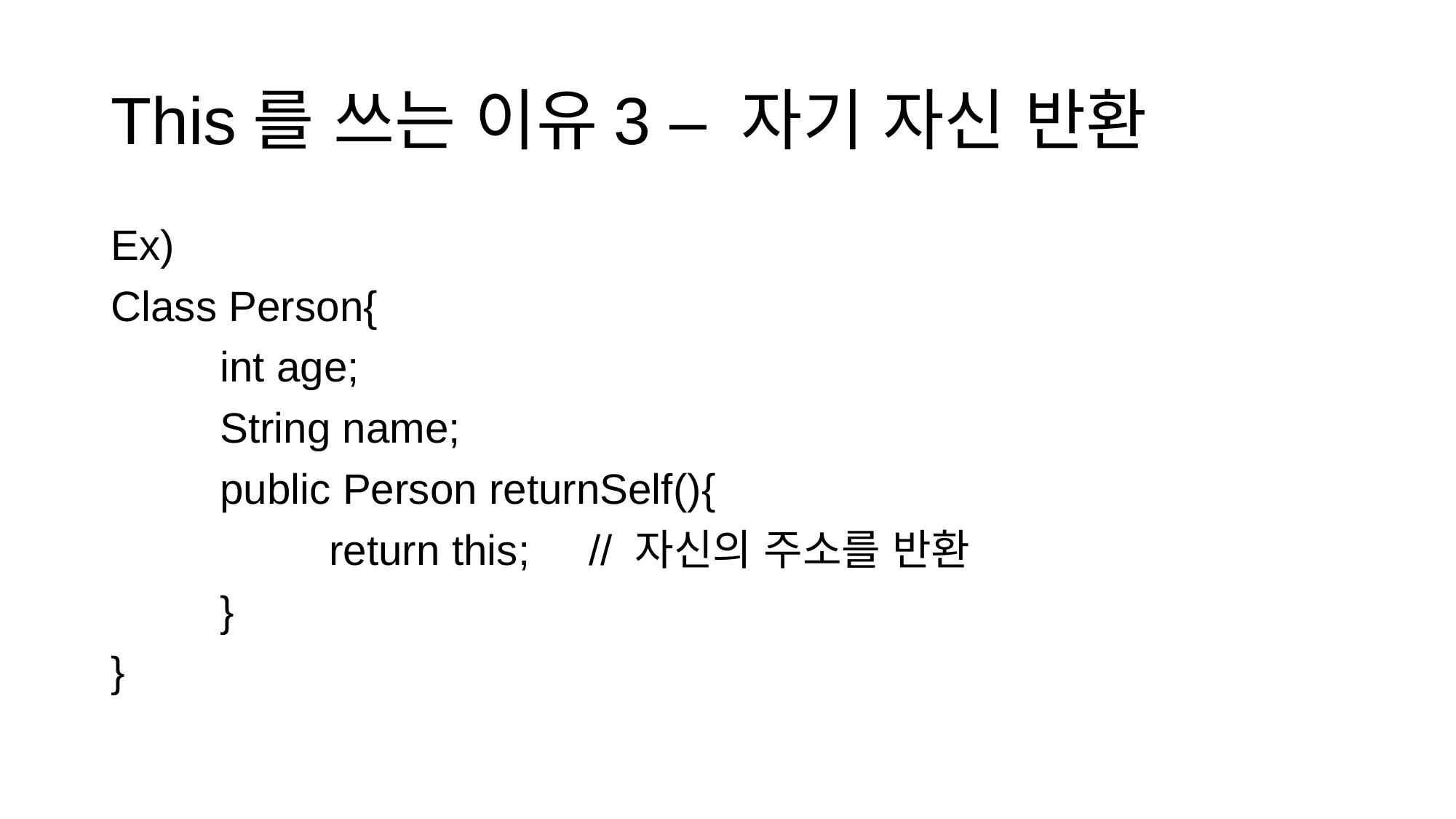

# This를 쓰는 이유3 – 자기 자신 반환
Ex)
Class Person{
	int age;
	String name;
	public Person returnSelf(){
		return this;     // 자신의 주소를 반환
	}
}